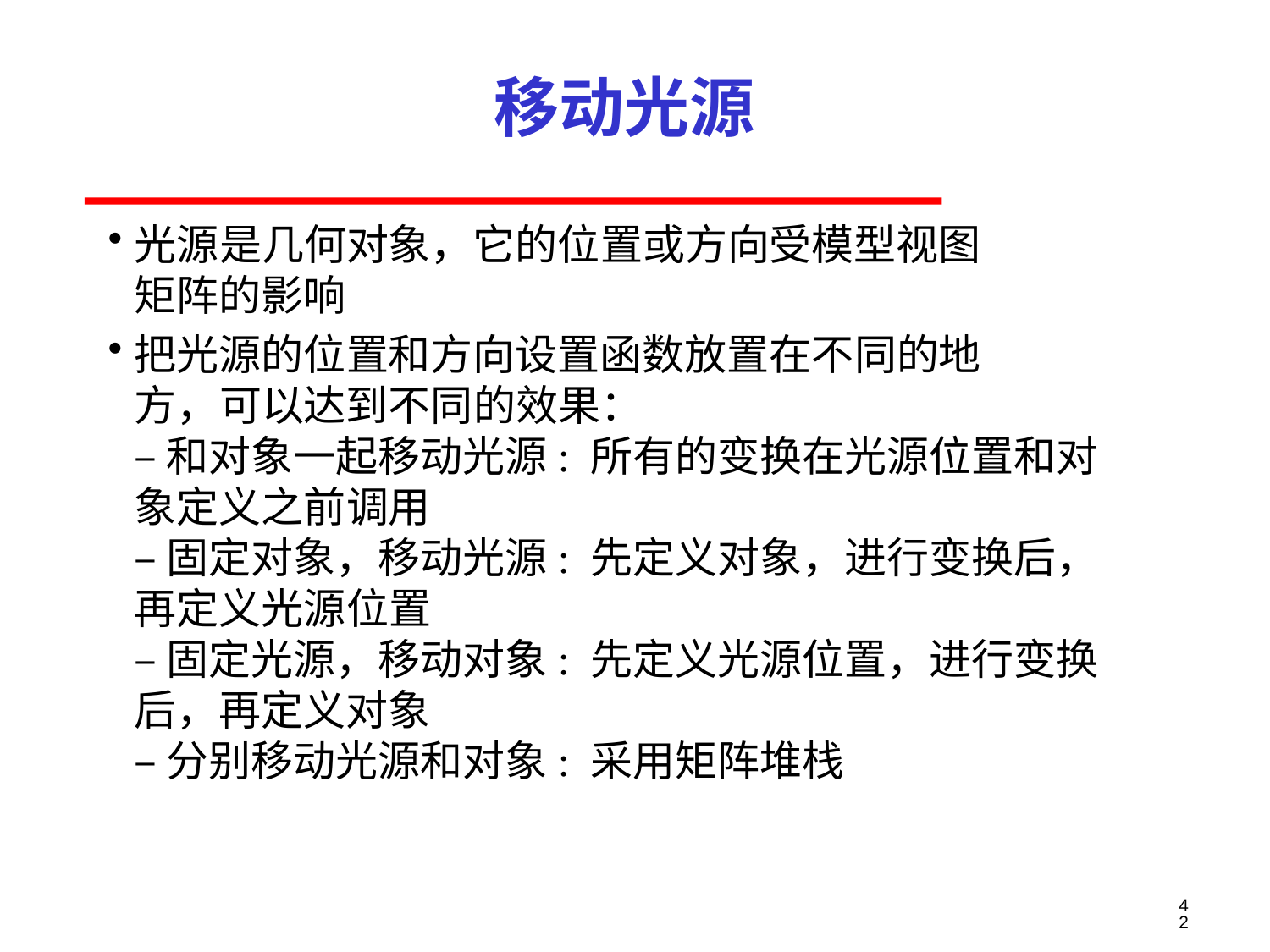

# 移动光源
光源是几何对象，它的位置或方向受模型视图
矩阵的影响
把光源的位置和方向设置函数放置在不同的地
方，可以达到不同的效果：
– 和对象一起移动光源: 所有的变换在光源位置和对
象定义之前调用
– 固定对象，移动光源: 先定义对象，进行变换后，
再定义光源位置
– 固定光源，移动对象: 先定义光源位置，进行变换
后，再定义对象
– 分别移动光源和对象: 采用矩阵堆栈
42